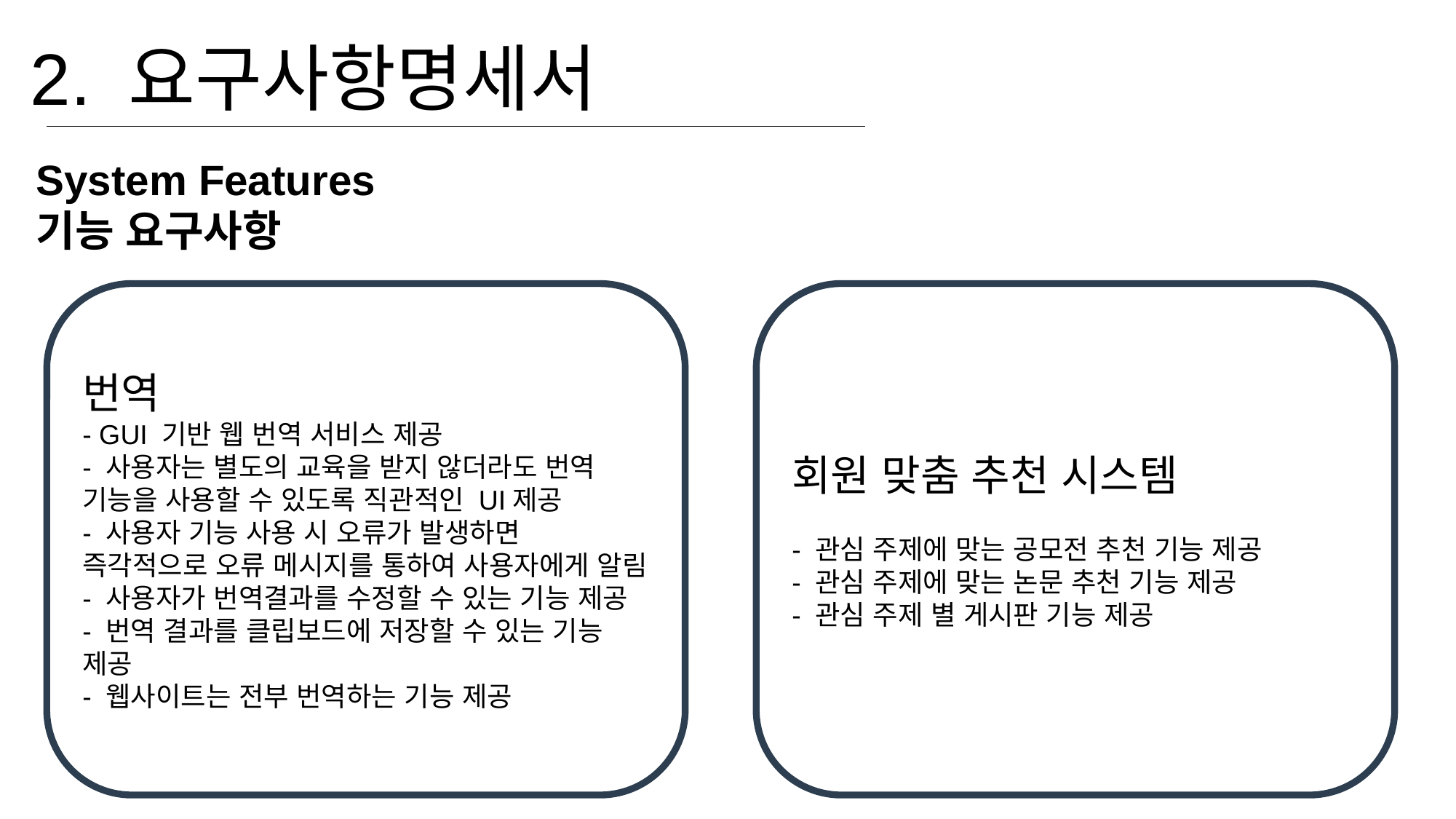

2. 요구사항명세서
System Features
기능 요구사항

번역
- GUI 기반 웹 번역 서비스 제공
- 사용자는 별도의 교육을 받지 않더라도 번역 기능을 사용할 수 있도록 직관적인 UI제공
- 사용자 기능 사용 시 오류가 발생하면 즉각적으로 오류 메시지를 통하여 사용자에게 알림
- 사용자가 번역결과를 수정할 수 있는 기능 제공
- 번역 결과를 클립보드에 저장할 수 있는 기능 제공
- 웹사이트는 전부 번역하는 기능 제공
회원 맞춤 추천 시스템

- 관심 주제에 맞는 공모전 추천 기능 제공
- 관심 주제에 맞는 논문 추천 기능 제공
- 관심 주제 별 게시판 기능 제공